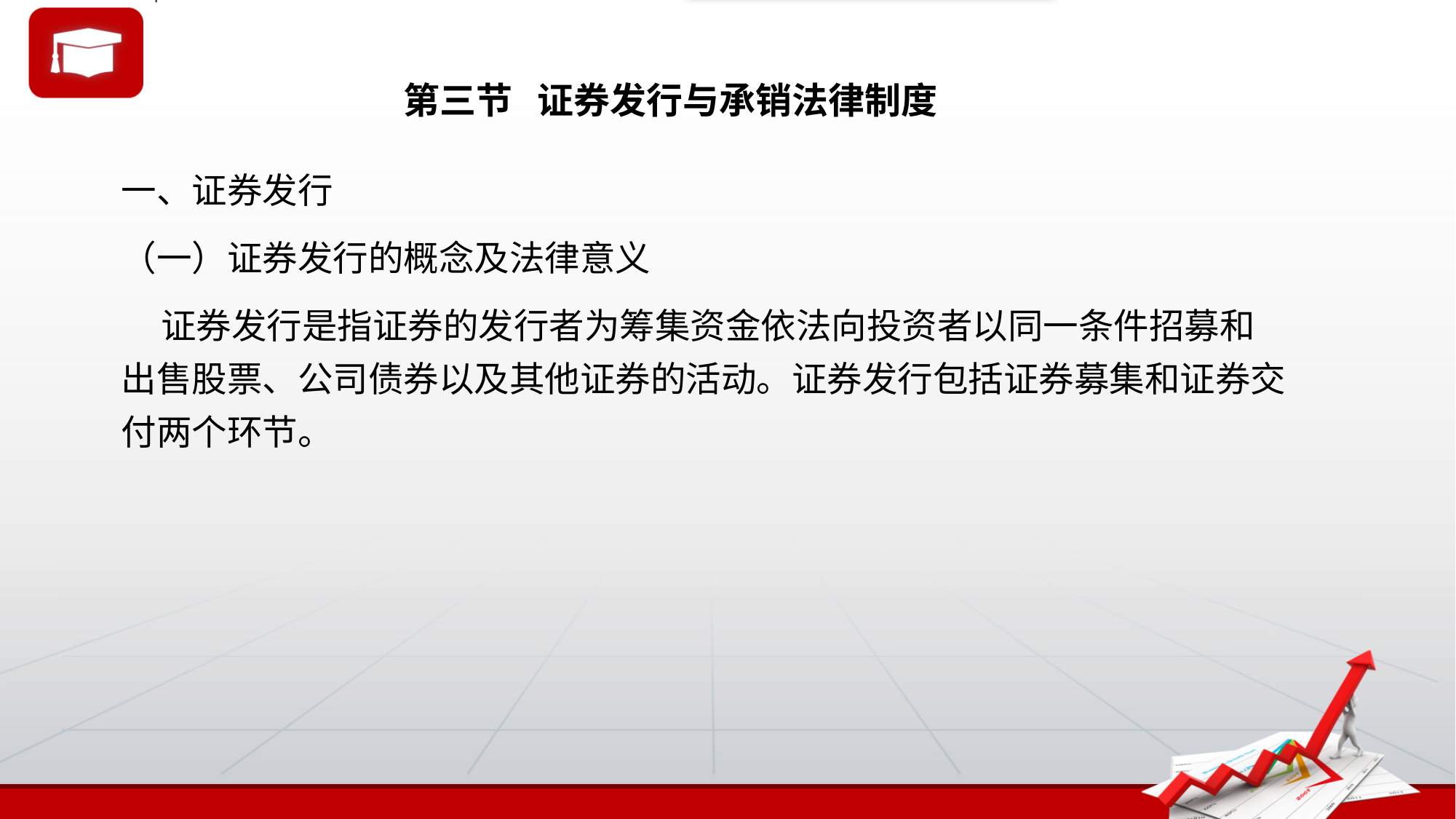

# 第三节   证券发行与承销法律制度
一、证券发行
（一）证券发行的概念及法律意义
    证券发行是指证券的发行者为筹集资金依法向投资者以同一条件招募和出售股票、公司债券以及其他证券的活动。证券发行包括证券募集和证券交付两个环节。